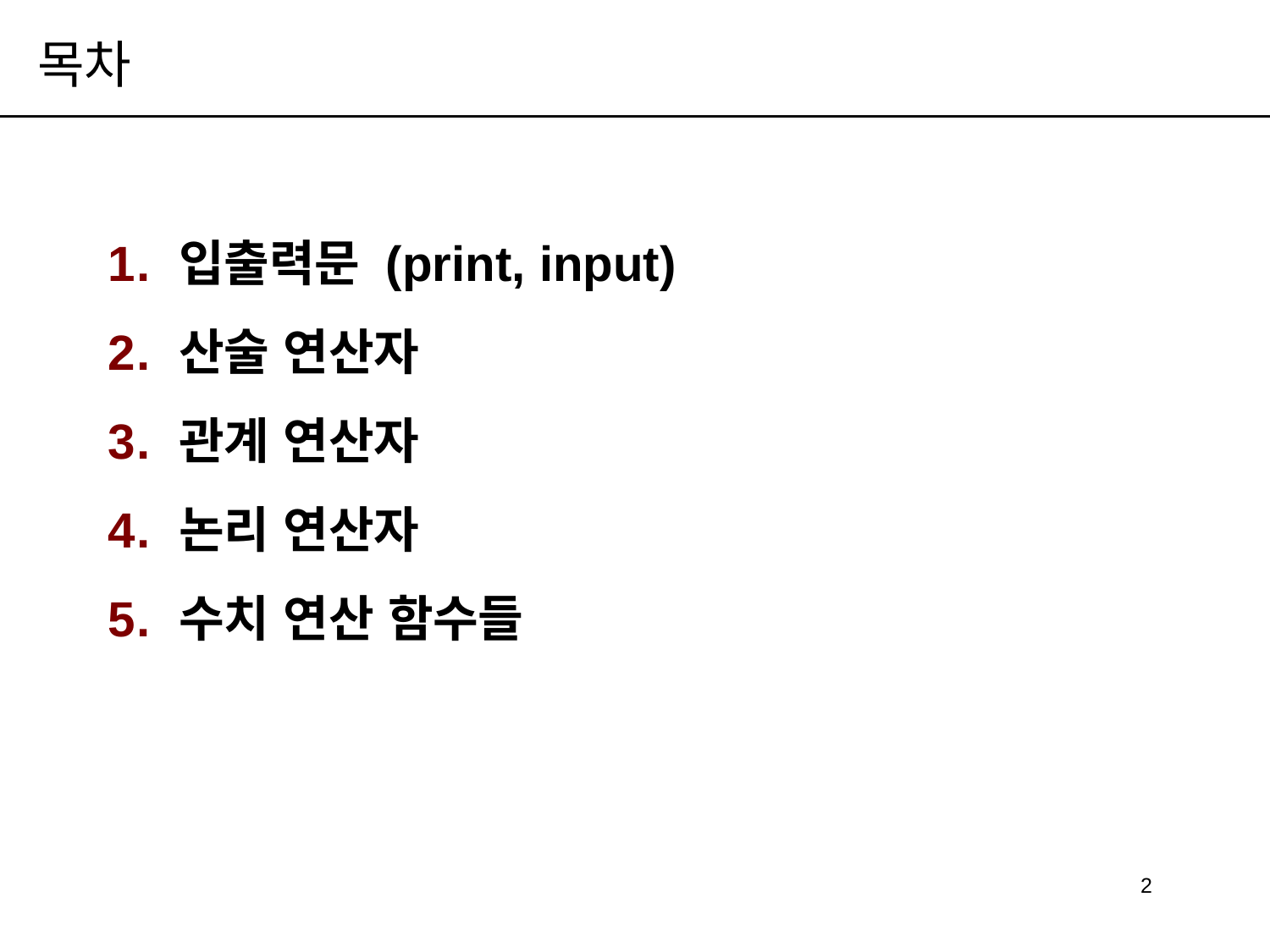

# 목차
입출력문 (print, input)
산술 연산자
관계 연산자
논리 연산자
수치 연산 함수들
2